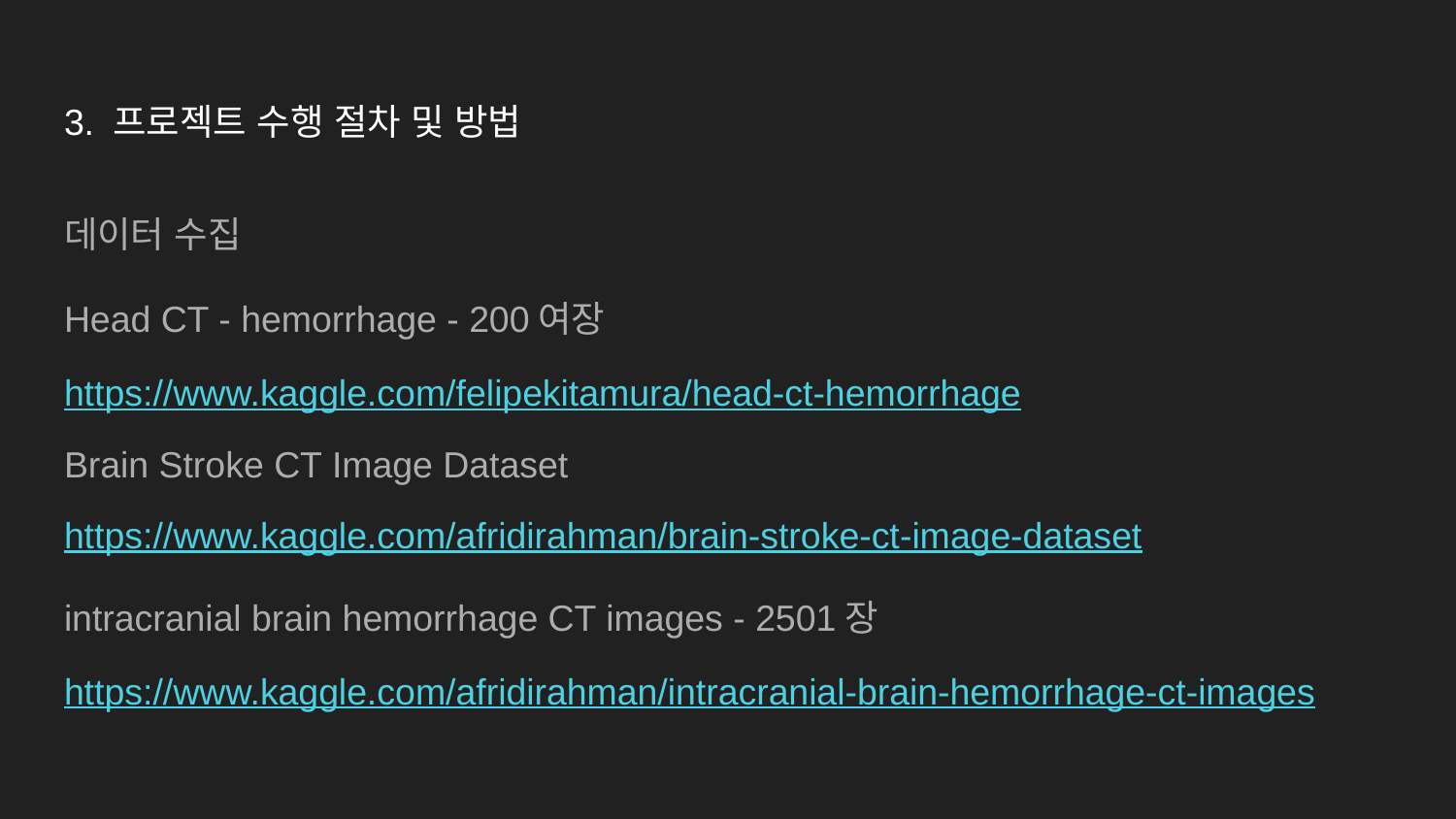

# 3. 프로젝트 수행 절차 및 방법
데이터 수집
Head CT - hemorrhage - 200여장
https://www.kaggle.com/felipekitamura/head-ct-hemorrhage
Brain Stroke CT Image Dataset
https://www.kaggle.com/afridirahman/brain-stroke-ct-image-dataset
intracranial brain hemorrhage CT images - 2501장
https://www.kaggle.com/afridirahman/intracranial-brain-hemorrhage-ct-images